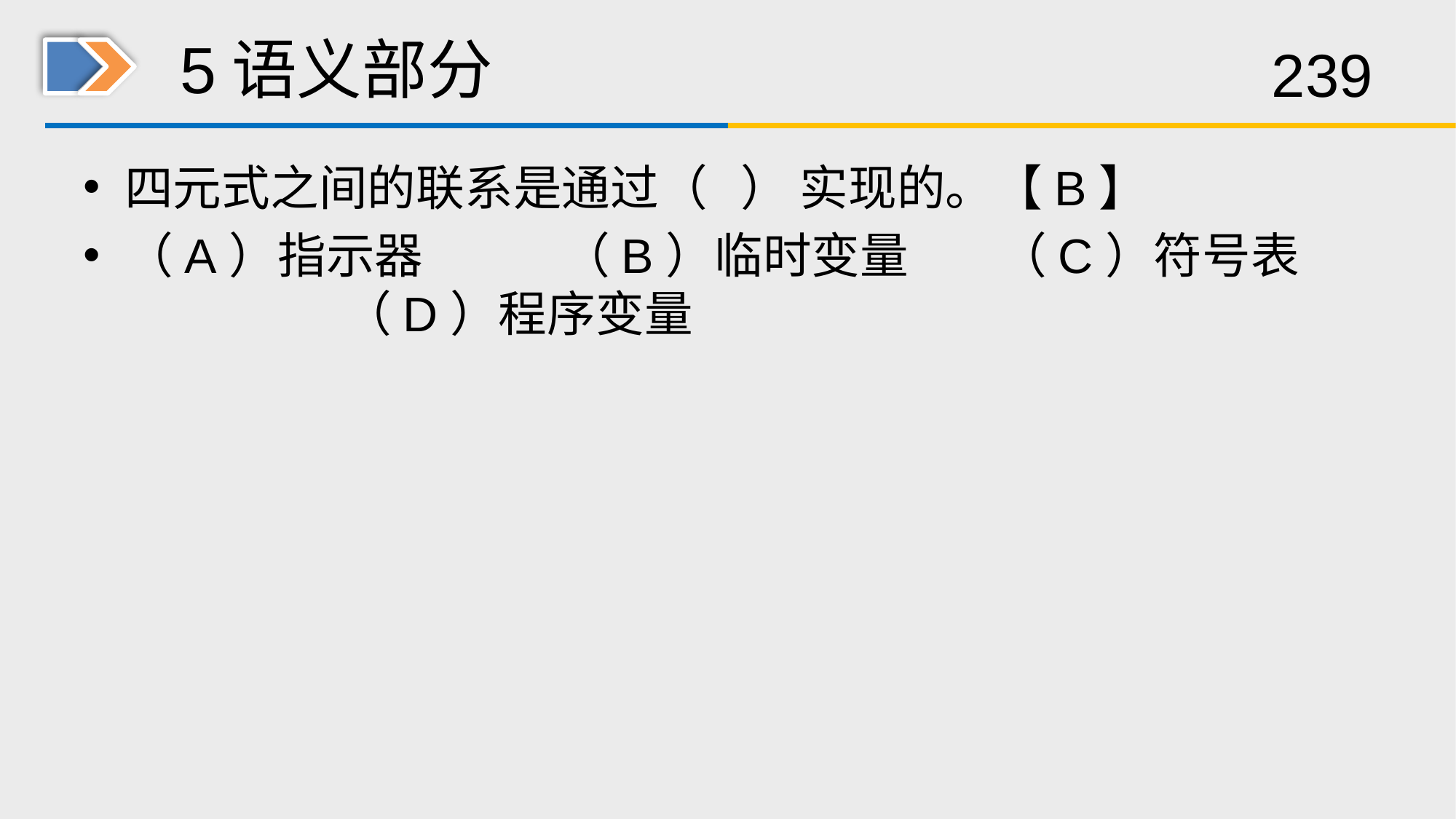

# 5语义部分
239
四元式之间的联系是通过（   ） 实现的。【B】
（A）指示器		（B）临时变量	（C）符号表		（D）程序变量